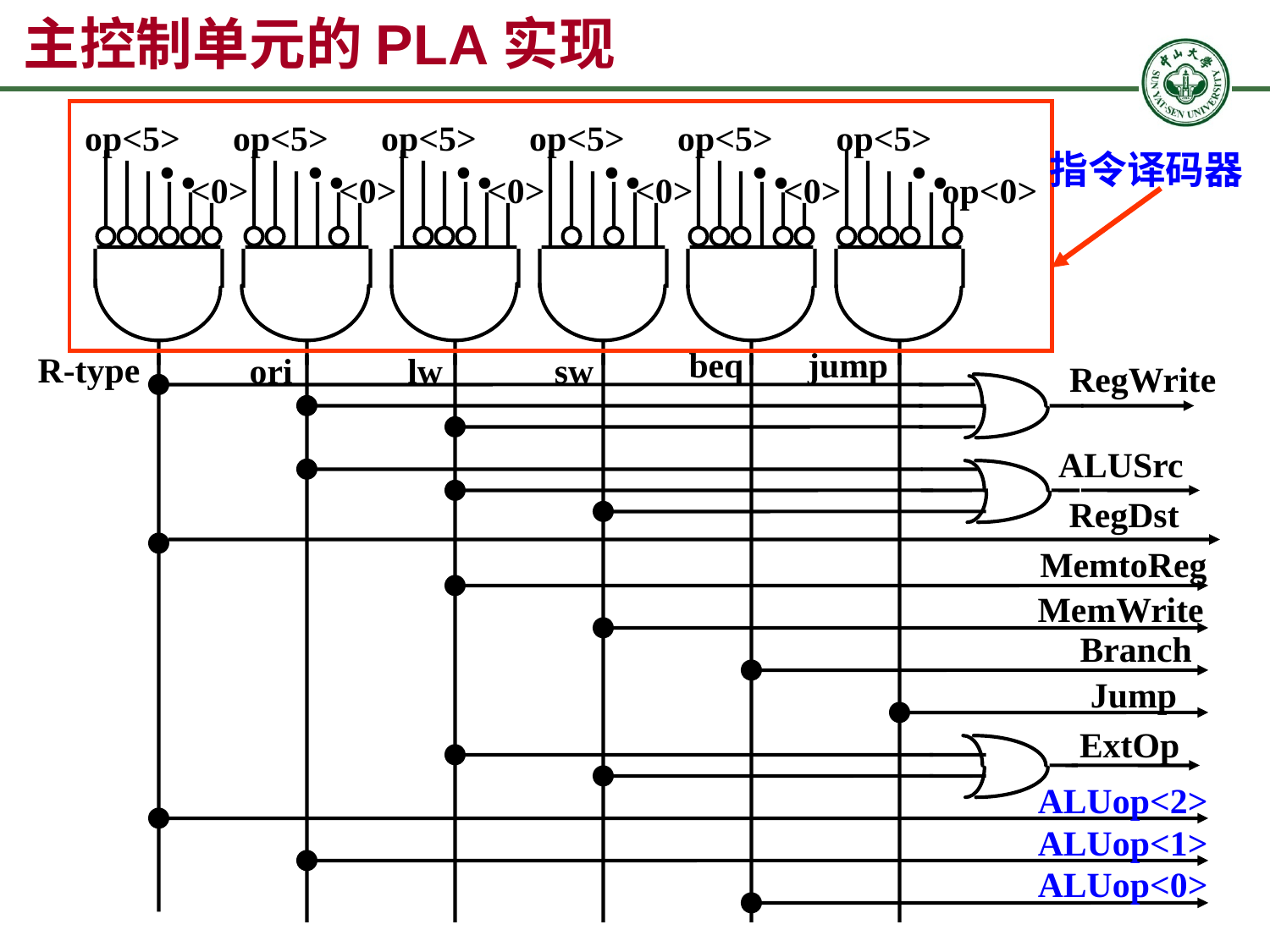

# 主控制单元的PLA实现

指令译码器

.
.
.
.
.
.
op<5>
op<5>
op<5>
op<5>
op<5>
op<5>
.
.
.
.
.
.

<0>
<0>
<0>
<0>
<0>
op<0>

beq
jump

R-type
ori
lw
sw
RegWrite

ALUSrc

RegDst

MemtoReg

MemWrite

Branch

Jump

ExtOp

ALUop<2>

ALUop<1>

ALUop<0>